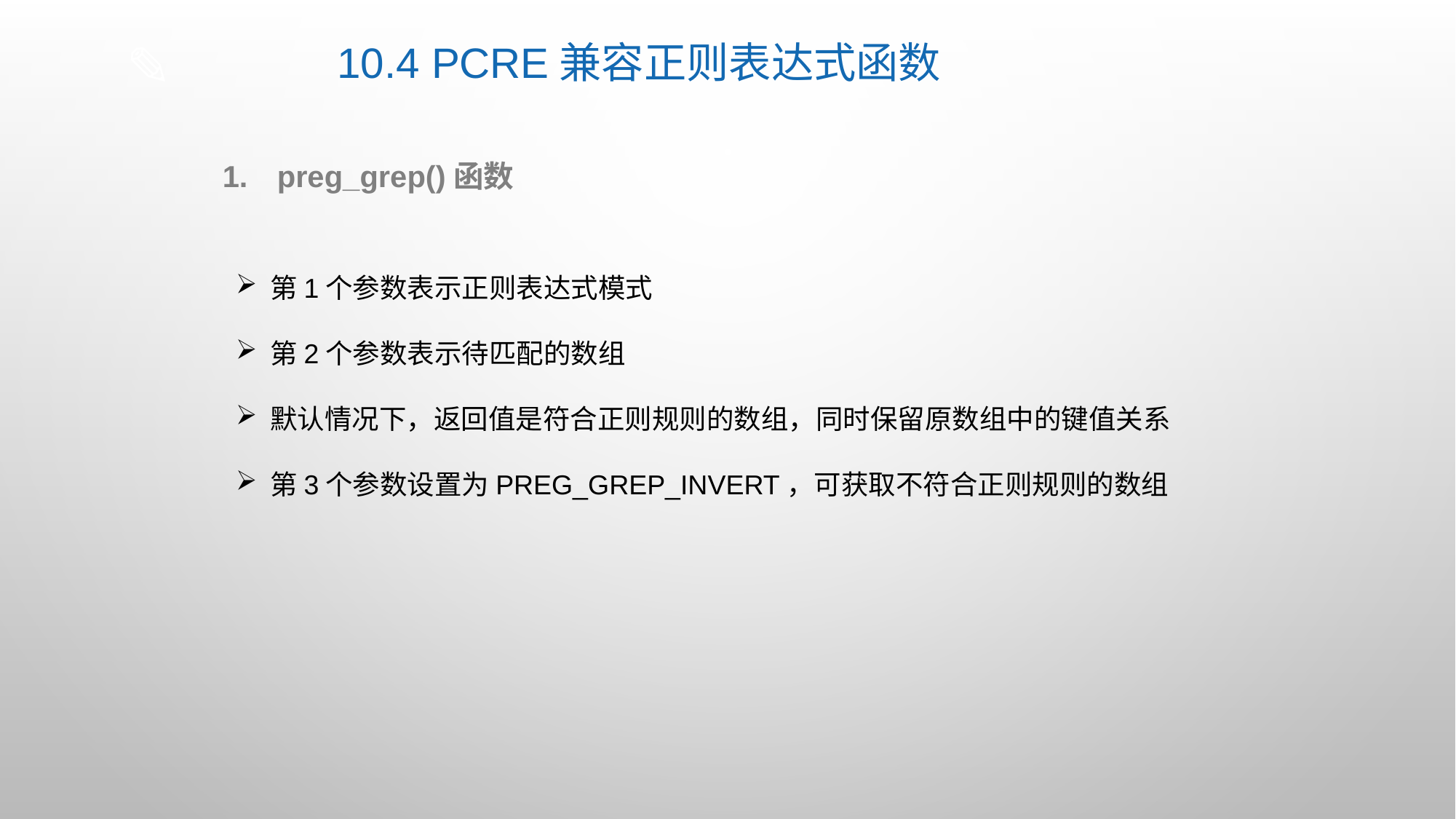

# 10.4 PCRE兼容正则表达式函数
preg_grep()函数
第1个参数表示正则表达式模式
第2个参数表示待匹配的数组
默认情况下，返回值是符合正则规则的数组，同时保留原数组中的键值关系
第3个参数设置为PREG_GREP_INVERT，可获取不符合正则规则的数组